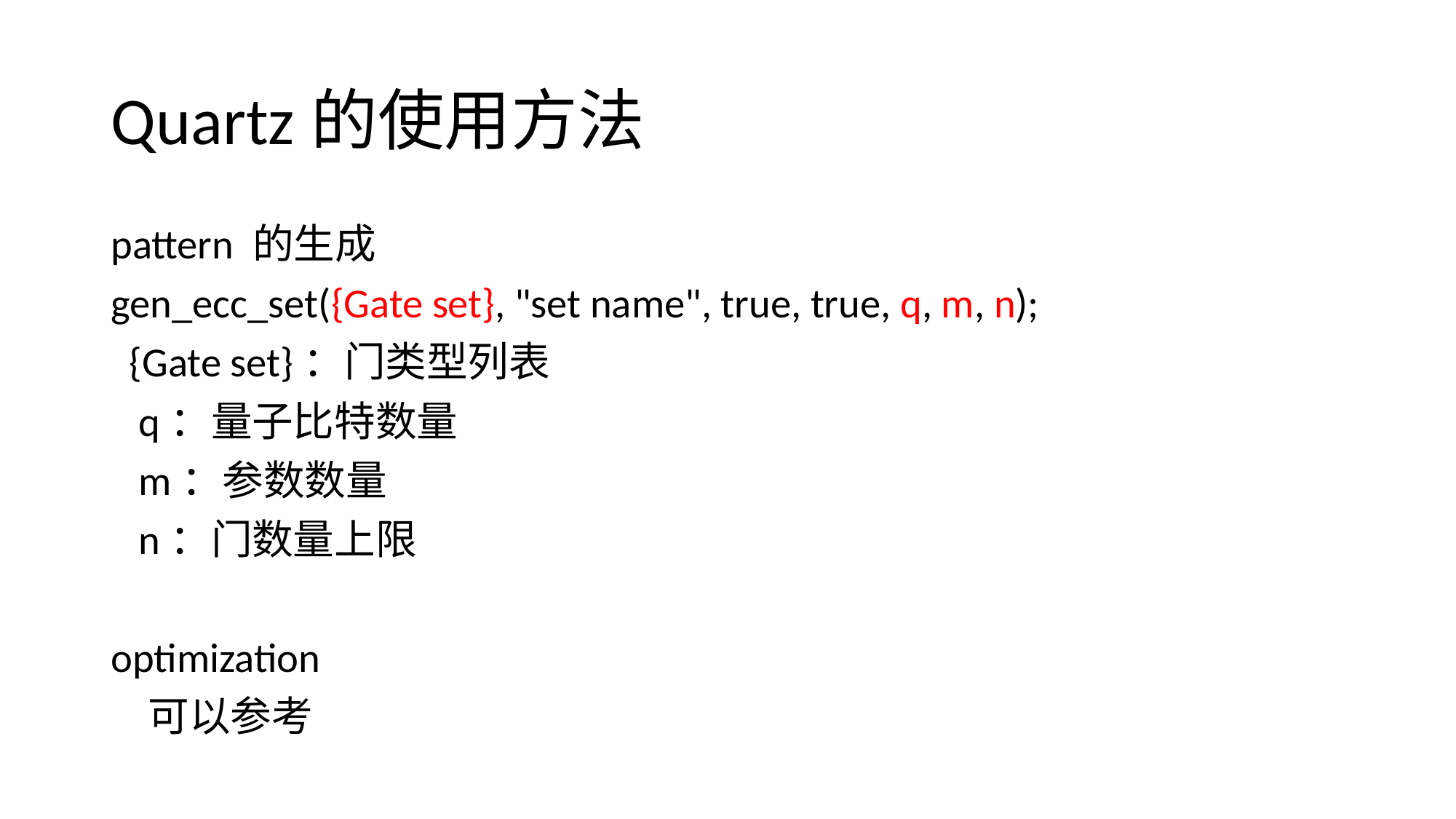

# Quartz的使用方法
pattern 的生成
gen_ecc_set({Gate set}, "set name", true, true, q, m, n);
  {Gate set}：门类型列表
   q：量子比特数量
   m：参数数量
   n：门数量上限

optimization
   可以参考